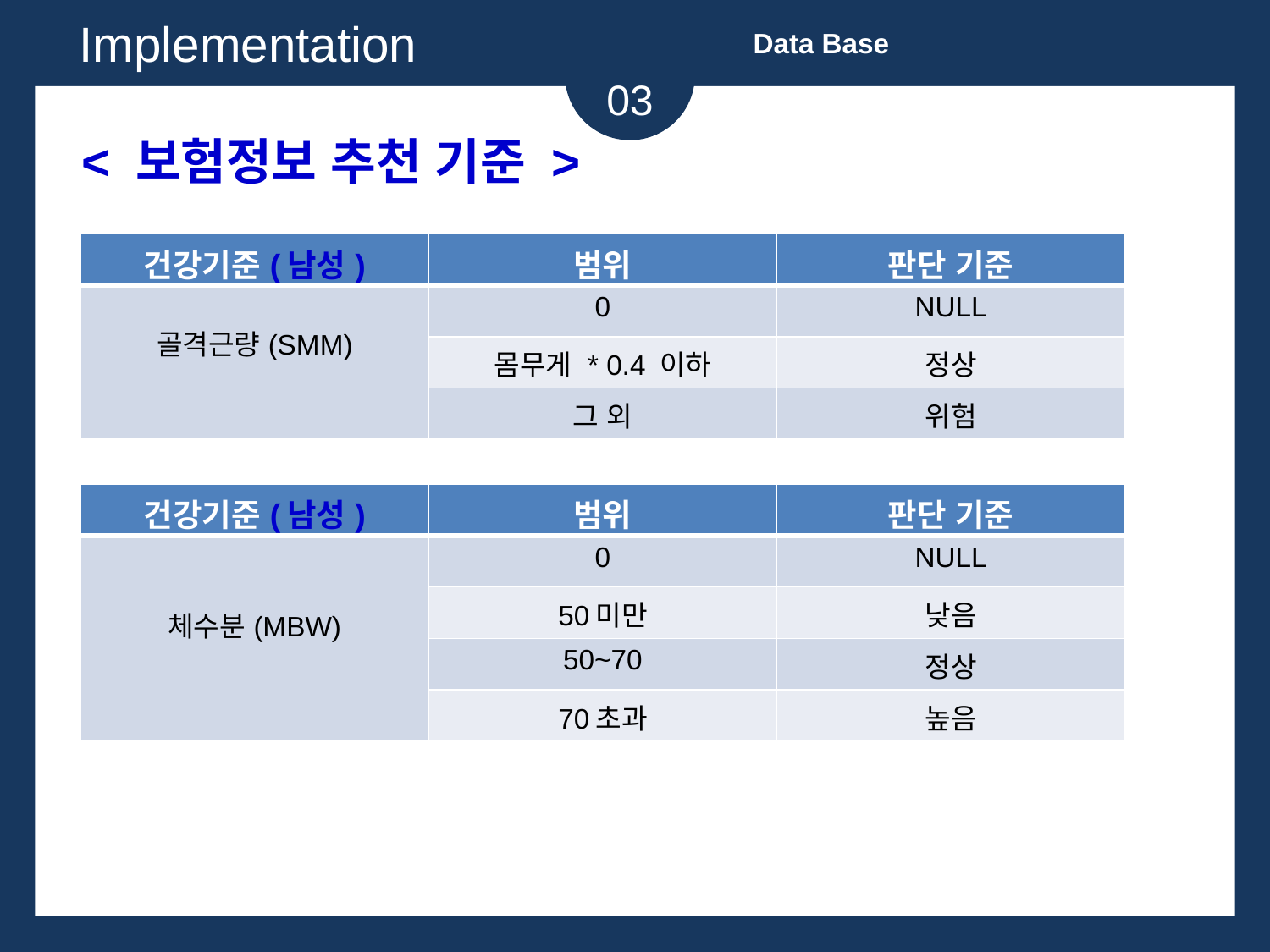

Implementation

Data Base
03

< 보험정보 추천 기준 >
| 건강기준(남성) | 범위 | 판단 기준 |
| --- | --- | --- |
| 골격근량(SMM) | 0 | NULL |
|  | 몸무게 \* 0.4 이하 | 정상 |
|  | 그 외 | 위험 |
| 건강기준(남성) | 범위 | 판단 기준 |
| --- | --- | --- |
| 체수분(MBW) | 0 | NULL |
|  | 50미만 | 낮음 |
|  | 50~70 | 정상 |
|  | 70초과 | 높음 |